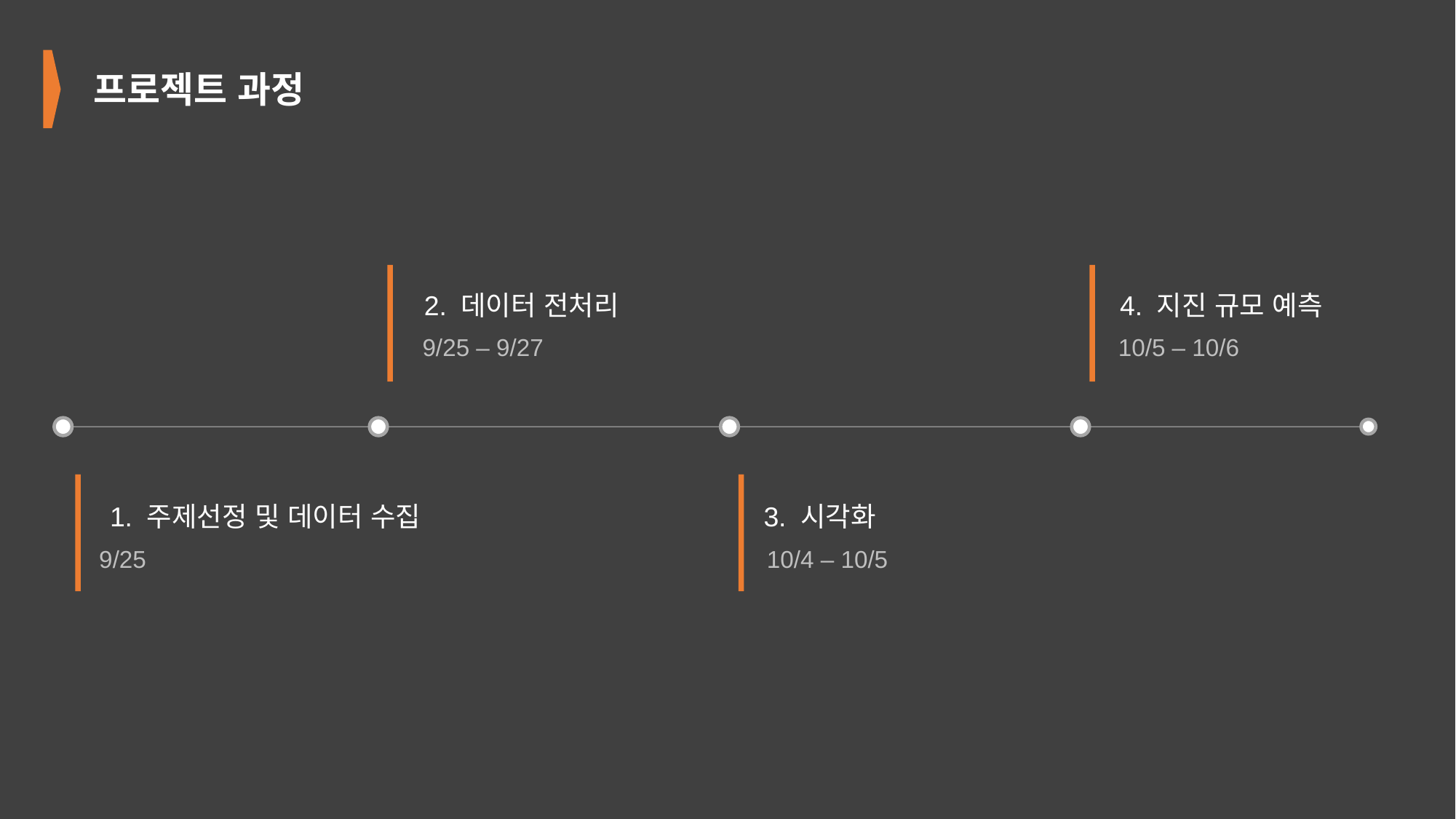

프로젝트 과정

2. 데이터 전처리
4. 지진 규모 예측
9/25 – 9/27
10/5 – 10/6

1. 주제선정 및 데이터 수집
3. 시각화
9/25
10/4 – 10/5